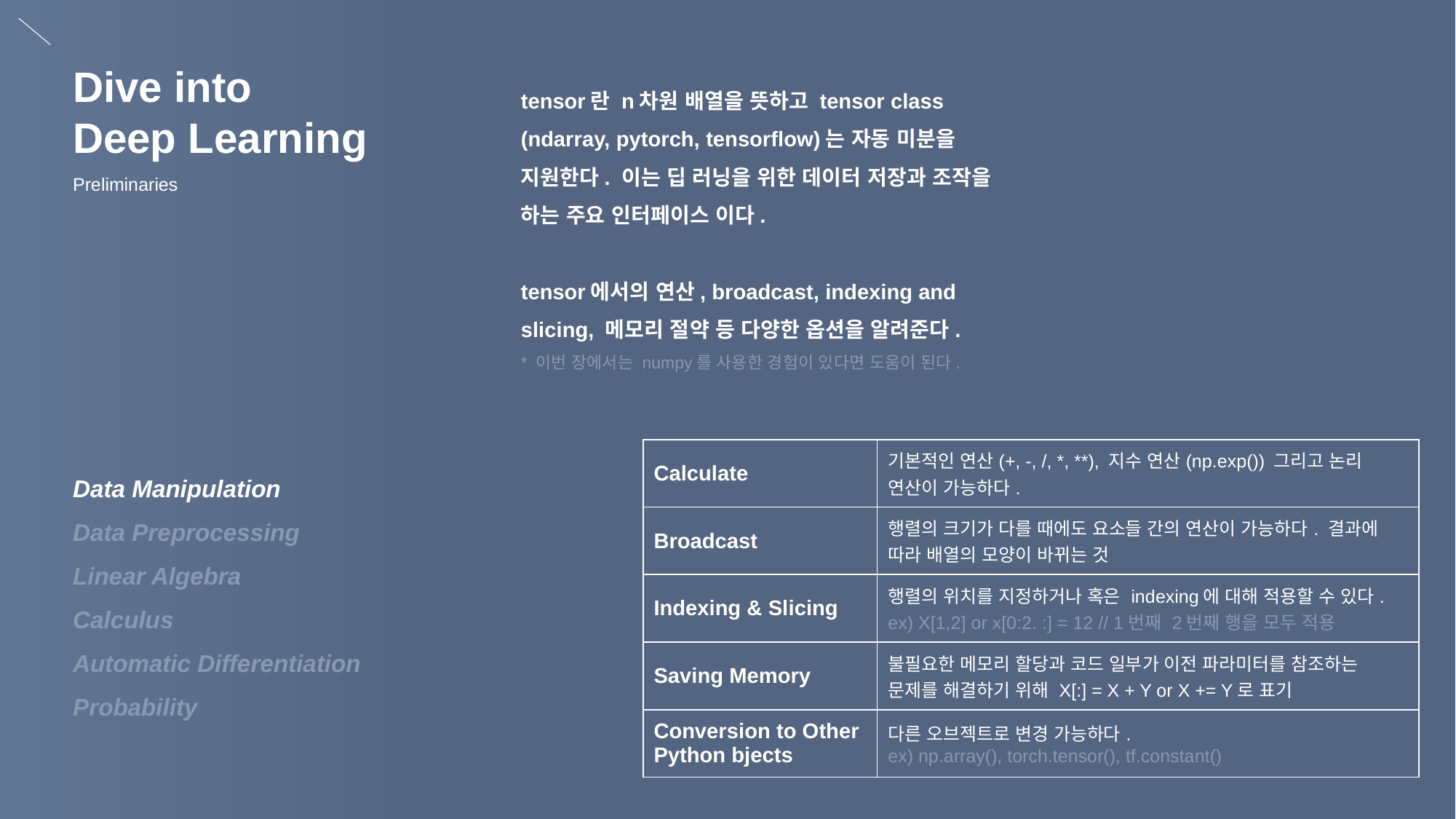

Dive into
Deep Learning
Preliminaries
Data Manipulation
Data Preprocessing
Linear Algebra
Calculus
Automatic Differentiation
Probability
tensor란 n차원 배열을 뜻하고 tensor class (ndarray, pytorch, tensorflow)는 자동 미분을 지원한다. 이는 딥 러닝을 위한 데이터 저장과 조작을 하는 주요 인터페이스 이다.

tensor에서의 연산, broadcast, indexing and slicing, 메모리 절약 등 다양한 옵션을 알려준다.
* 이번 장에서는 numpy를 사용한 경험이 있다면 도움이 된다.
| Calculate | 기본적인 연산(+, -, /, \*, \*\*), 지수 연산(np.exp()) 그리고 논리 연산이 가능하다. |
| --- | --- |
| Broadcast | 행렬의 크기가 다를 때에도 요소들 간의 연산이 가능하다. 결과에 따라 배열의 모양이 바뀌는 것 |
| Indexing & Slicing | 행렬의 위치를 지정하거나 혹은 indexing에 대해 적용할 수 있다. ex) X[1,2] or x[0:2. :] = 12 // 1번째 2번째 행을 모두 적용 |
| Saving Memory | 불필요한 메모리 할당과 코드 일부가 이전 파라미터를 참조하는 문제를 해결하기 위해 X[:] = X + Y or X += Y로 표기 |
| Conversion to Other Python bjects | 다른 오브젝트로 변경 가능하다. ex) np.array(), torch.tensor(), tf.constant() |